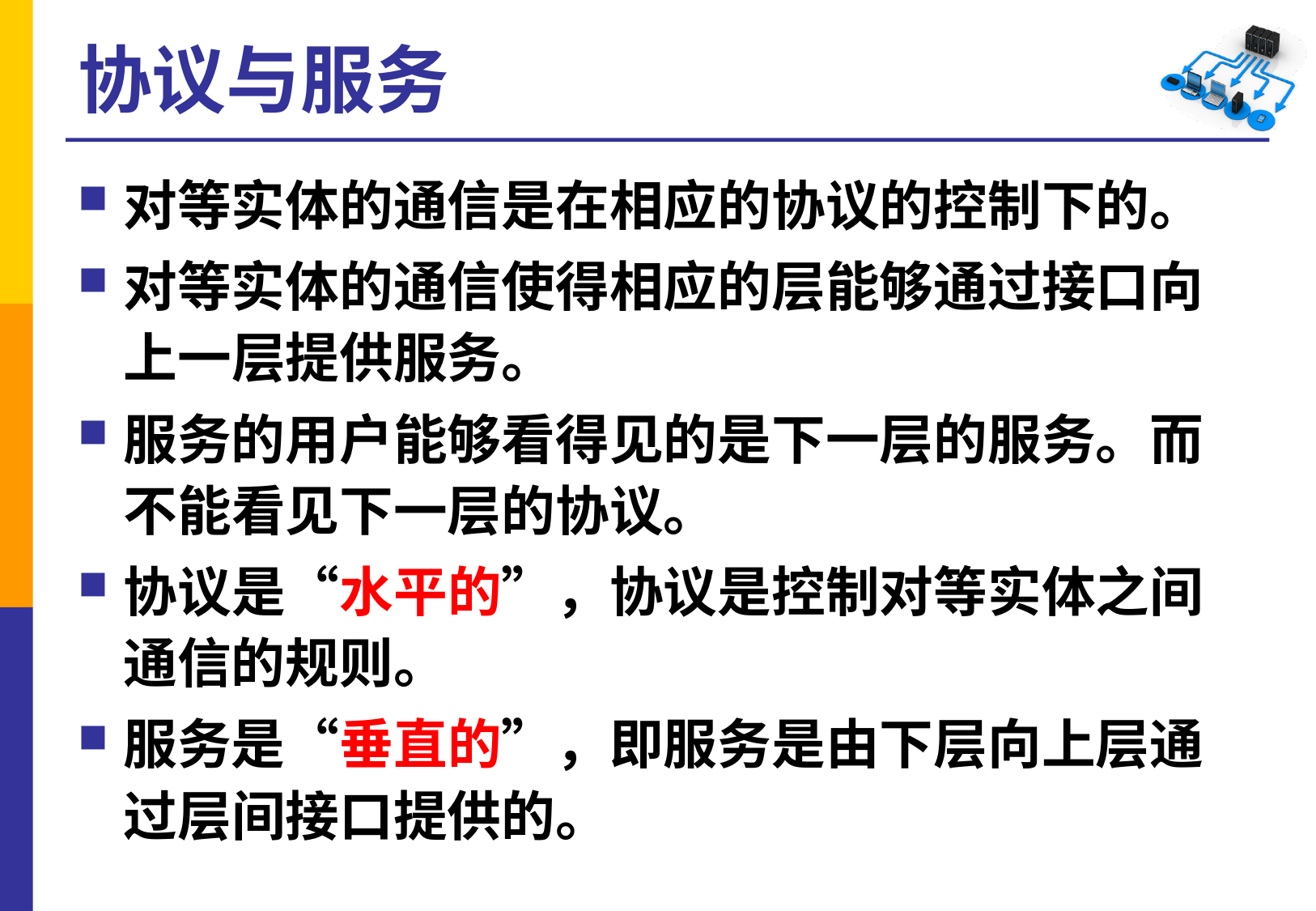

# 协议与服务
对等实体的通信是在相应的协议的控制下的。
对等实体的通信使得相应的层能够通过接口向上一层提供服务。
服务的用户能够看得见的是下一层的服务。而不能看见下一层的协议。
协议是“水平的”，协议是控制对等实体之间通信的规则。
服务是“垂直的”，即服务是由下层向上层通过层间接口提供的。